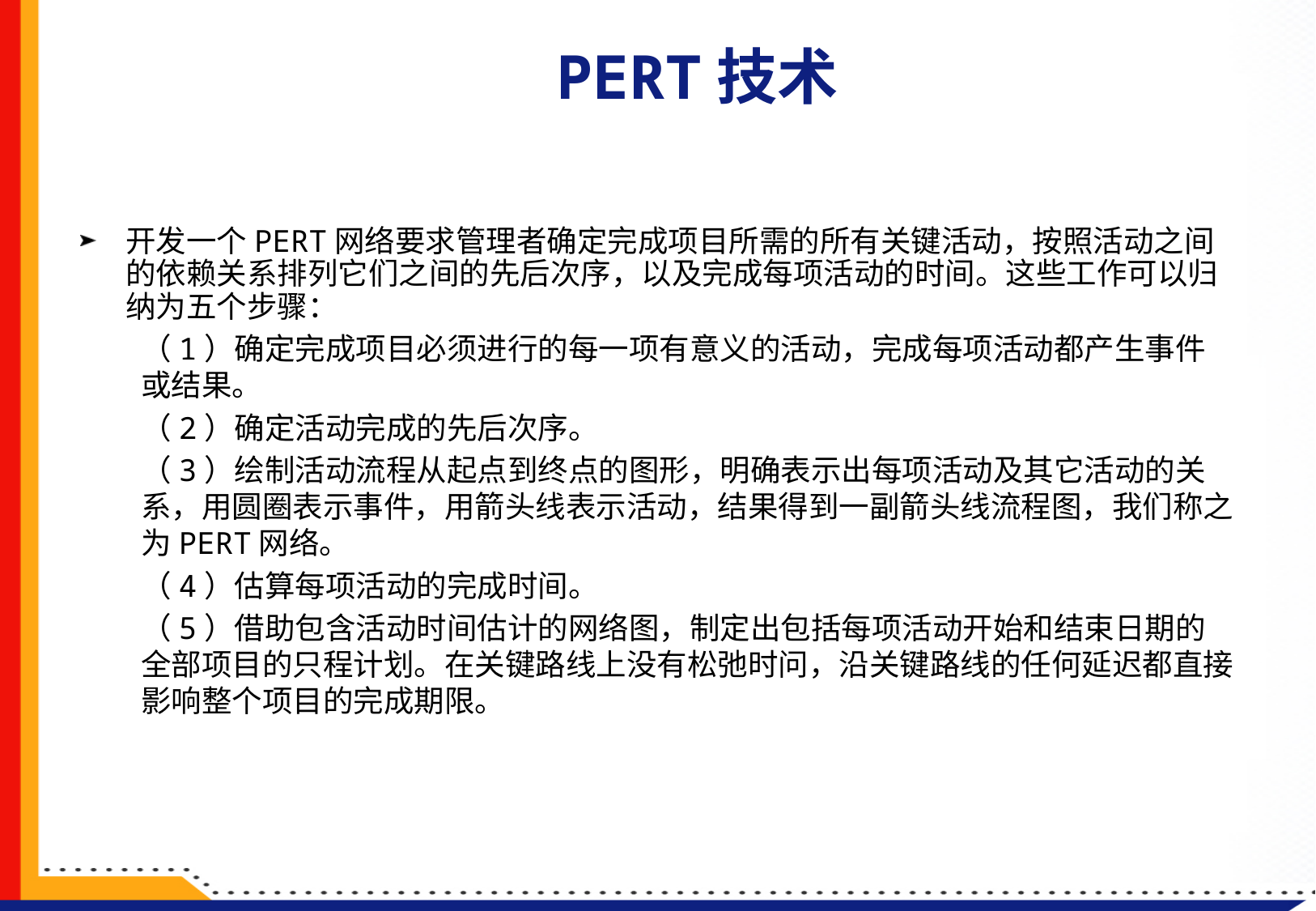

76
PERT技术
开发一个PERT网络要求管理者确定完成项目所需的所有关键活动，按照活动之间的依赖关系排列它们之间的先后次序，以及完成每项活动的时间。这些工作可以归纳为五个步骤：
（1）确定完成项目必须进行的每一项有意义的活动，完成每项活动都产生事件或结果。
（2）确定活动完成的先后次序。
（3）绘制活动流程从起点到终点的图形，明确表示出每项活动及其它活动的关系，用圆圈表示事件，用箭头线表示活动，结果得到一副箭头线流程图，我们称之为PERT网络。
（4）估算每项活动的完成时间。
（5）借助包含活动时间估计的网络图，制定出包括每项活动开始和结束日期的全部项目的只程计划。在关键路线上没有松弛时问，沿关键路线的任何延迟都直接影响整个项目的完成期限。